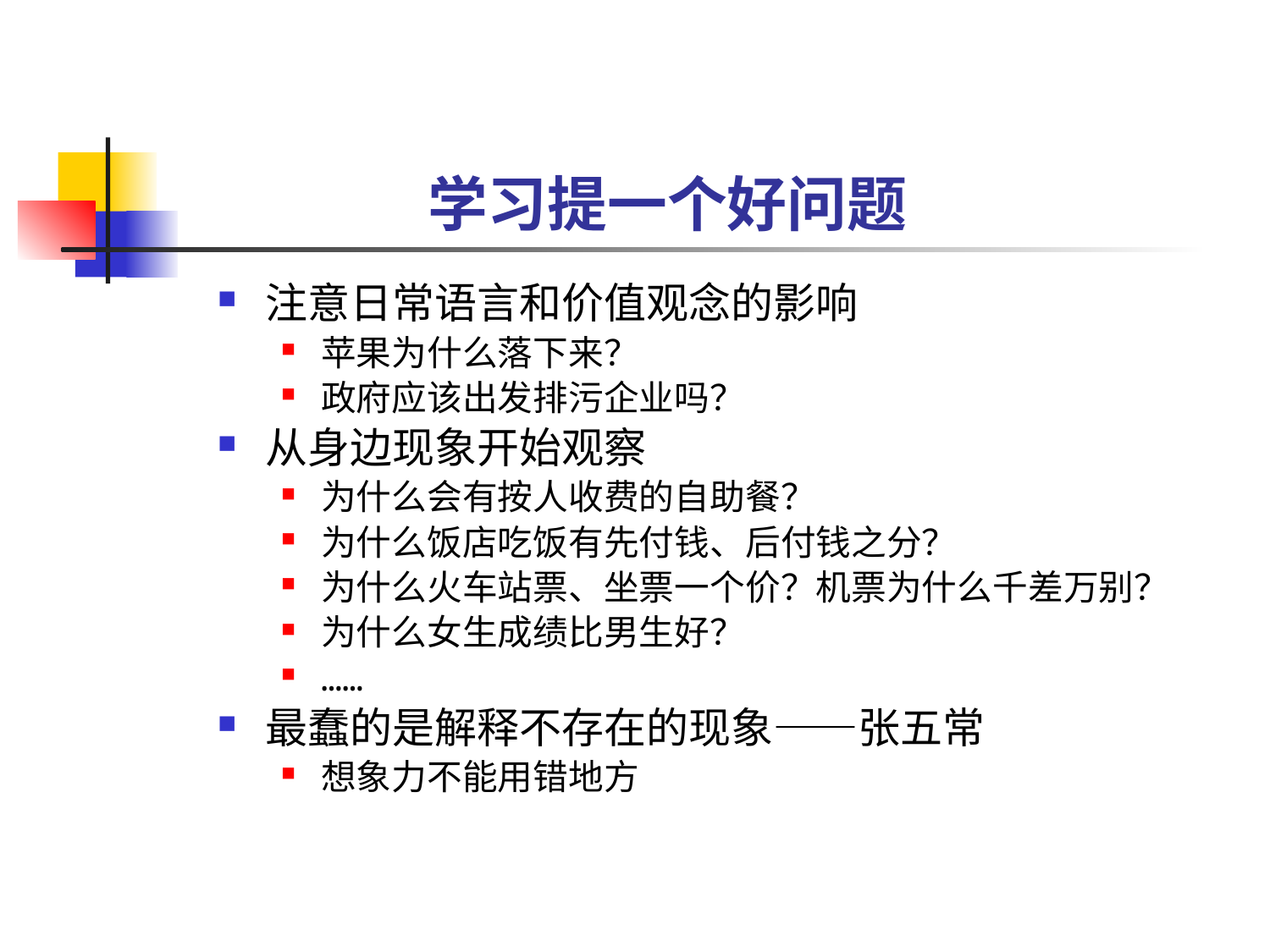

# 学习提一个好问题
注意日常语言和价值观念的影响
苹果为什么落下来？
政府应该出发排污企业吗？
从身边现象开始观察
为什么会有按人收费的自助餐？
为什么饭店吃饭有先付钱、后付钱之分？
为什么火车站票、坐票一个价？机票为什么千差万别？
为什么女生成绩比男生好？
……
最蠢的是解释不存在的现象——张五常
想象力不能用错地方